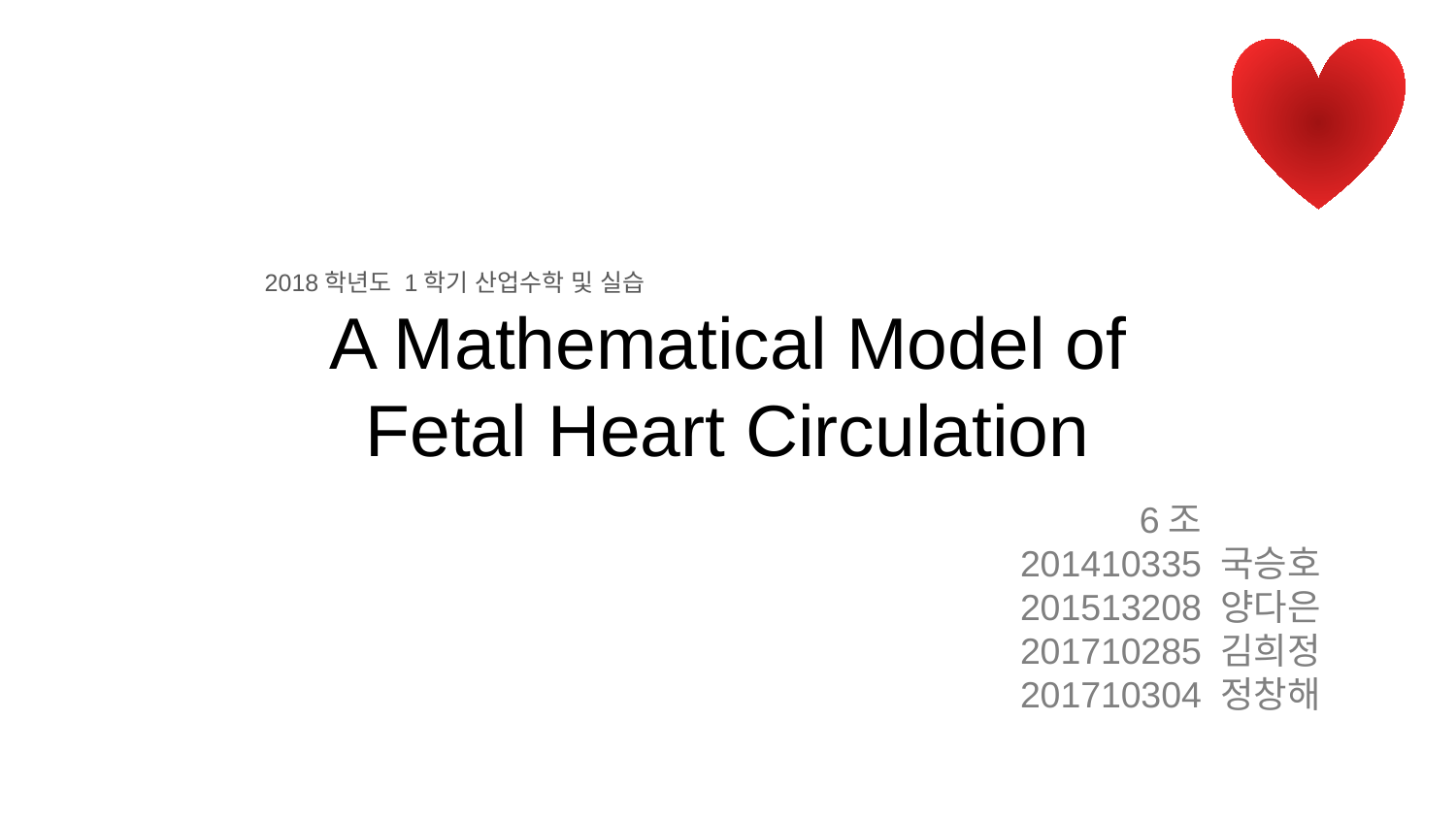

2018학년도 1학기 산업수학 및 실습
A Mathematical Model of
Fetal Heart Circulation
6조
201410335 국승호
201513208 양다은
201710285 김희정
201710304 정창해